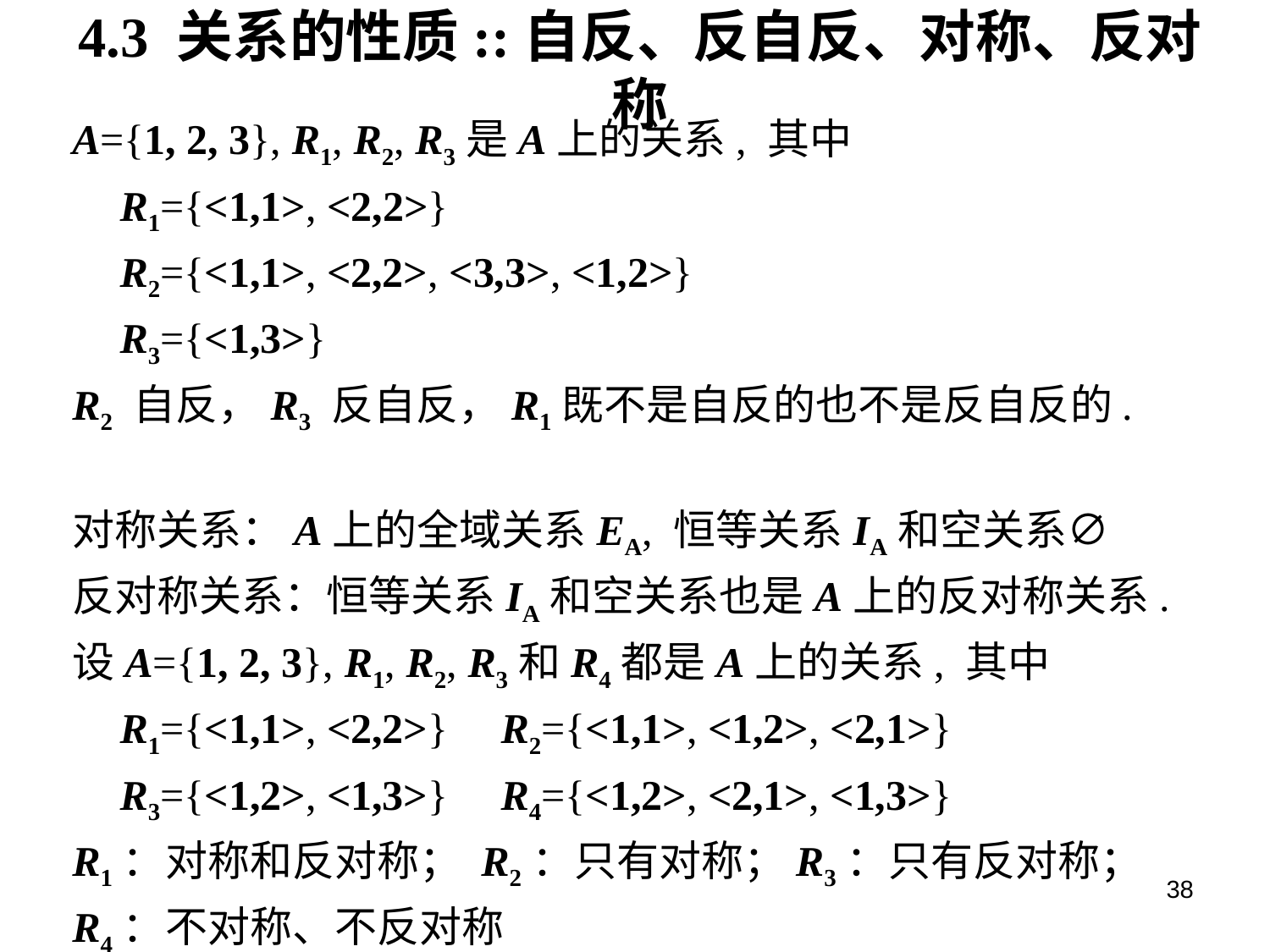

# 4.3 关系的性质::自反、反自反、对称、反对称
A={1, 2, 3}, R1, R2, R3是A上的关系, 其中
	R1={<1,1>, <2,2>}
	R2={<1,1>, <2,2>, <3,3>, <1,2>}
	R3={<1,3>}
R2 自反，R3 反自反，R1既不是自反的也不是反自反的.

对称关系：A上的全域关系EA, 恒等关系IA和空关系∅
反对称关系：恒等关系IA和空关系也是A上的反对称关系.
设A={1, 2, 3}, R1, R2, R3和R4都是A上的关系, 其中
	R1={<1,1>, <2,2>} 	R2={<1,1>, <1,2>, <2,1>}
	R3={<1,2>, <1,3>} 	R4={<1,2>, <2,1>, <1,3>}
R1：对称和反对称； R2：只有对称；R3：只有反对称；
R4：不对称、不反对称
38